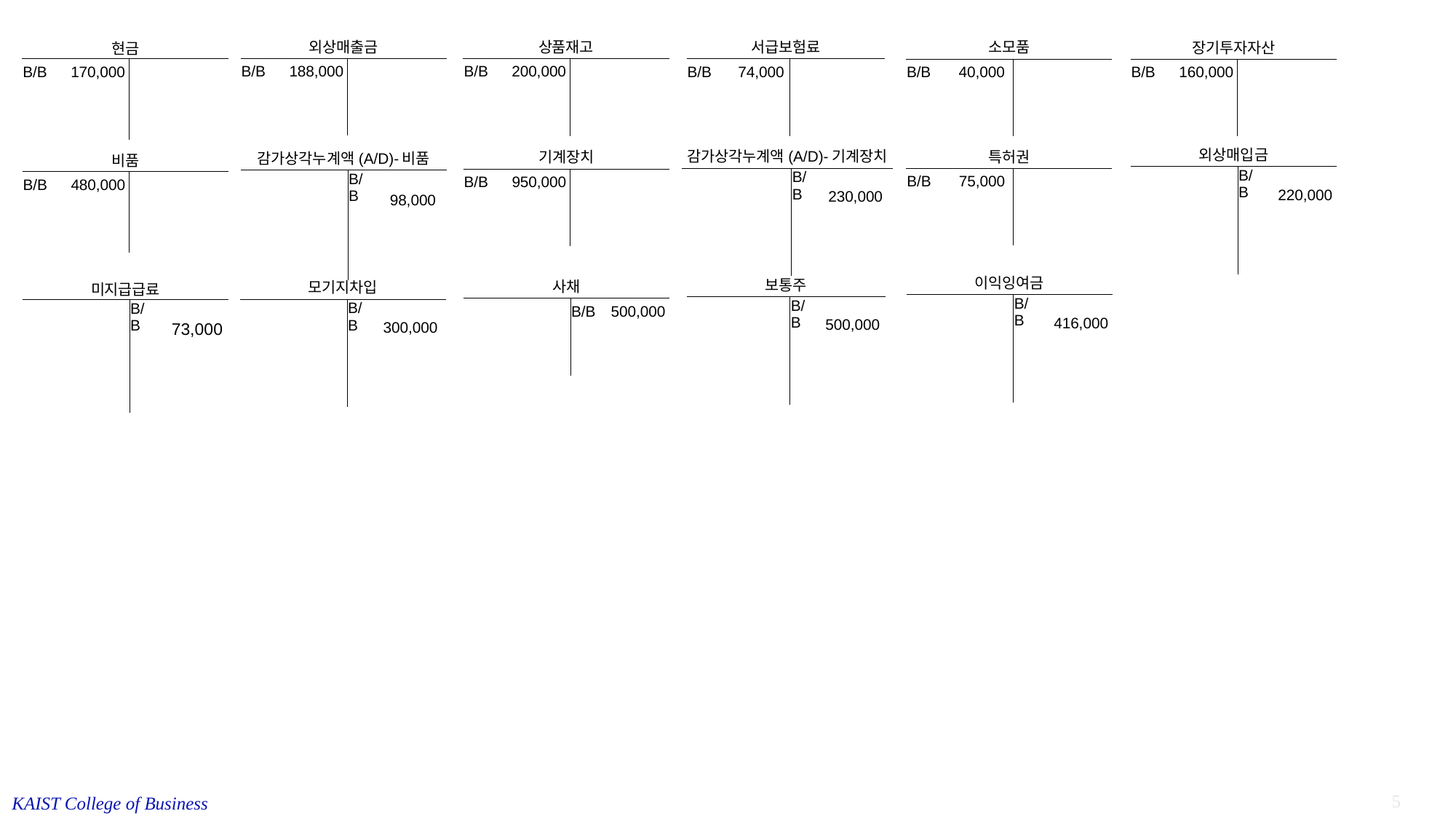

| 외상매출금 |  |  |  |
| --- | --- | --- | --- |
| B/B | 188,000 |  |  |
|  |  |  |  |
|  |  |  |  |
| 상품재고 |  |  |  |
| --- | --- | --- | --- |
| B/B | 200,000 |  |  |
|  |  |  |  |
|  |  |  |  |
| 서급보험료 |  |  |  |
| --- | --- | --- | --- |
| B/B | 74,000 |  |  |
|  |  |  |  |
|  |  |  |  |
| 소모품 |  |  |  |
| --- | --- | --- | --- |
| B/B | 40,000 |  |  |
|  |  |  |  |
|  |  |  |  |
| 장기투자자산 |  |  |  |
| --- | --- | --- | --- |
| B/B | 160,000 |  |  |
|  |  |  |  |
|  |  |  |  |
| 현금 |  |  |  |
| --- | --- | --- | --- |
| B/B | 170,000 |  |  |
|  |  |  |  |
|  |  |  |  |
| 외상매입금 |  |  |  |
| --- | --- | --- | --- |
|  |  | B/B | 220,000 |
|  |  |  |  |
|  |  |  |  |
| 감가상각누계액(A/D)-기계장치 |  |  |  |
| --- | --- | --- | --- |
|  |  | B/B | 230,000 |
|  |  |  |  |
|  |  |  |  |
| 특허권 |  |  |  |
| --- | --- | --- | --- |
| B/B | 75,000 |  |  |
|  |  |  |  |
|  |  |  |  |
| 기계장치 |  |  |  |
| --- | --- | --- | --- |
| B/B | 950,000 |  |  |
|  |  |  |  |
|  |  |  |  |
| 감가상각누계액(A/D)-비품 |  |  |  |
| --- | --- | --- | --- |
|  |  | B/B | 98,000 |
|  |  |  |  |
|  |  |  |  |
| 비품 |  |  |  |
| --- | --- | --- | --- |
| B/B | 480,000 |  |  |
|  |  |  |  |
|  |  |  |  |
| 이익잉여금 |  |  |  |
| --- | --- | --- | --- |
|  |  | B/B | 416,000 |
|  |  |  |  |
|  |  |  |  |
| 보통주 |  |  |  |
| --- | --- | --- | --- |
|  |  | B/B | 500,000 |
|  |  |  |  |
|  |  |  |  |
| 사채 |  |  |  |
| --- | --- | --- | --- |
|  |  | B/B | 500,000 |
|  |  |  |  |
|  |  |  |  |
| 모기지차입 |  |  |  |
| --- | --- | --- | --- |
|  |  | B/B | 300,000 |
|  |  |  |  |
|  |  |  |  |
| 미지급급료 |  |  |  |
| --- | --- | --- | --- |
|  |  | B/B | 73,000 |
|  |  |  |  |
|  |  |  |  |